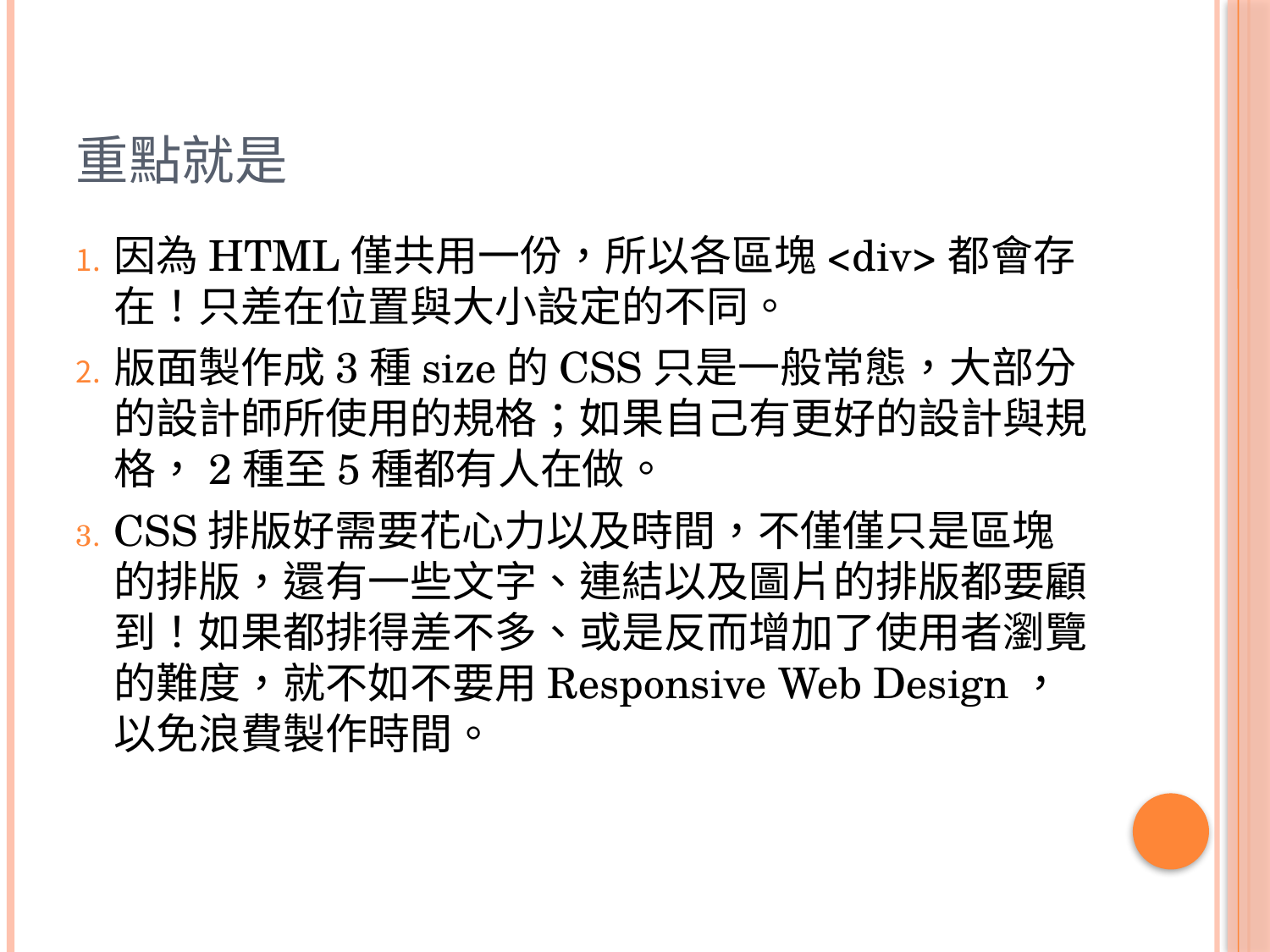

# 重點就是
因為HTML僅共用一份，所以各區塊<div>都會存在！只差在位置與大小設定的不同。
版面製作成3種size的CSS只是一般常態，大部分的設計師所使用的規格；如果自己有更好的設計與規格，2種至5種都有人在做。
CSS排版好需要花心力以及時間，不僅僅只是區塊的排版，還有一些文字、連結以及圖片的排版都要顧到！如果都排得差不多、或是反而增加了使用者瀏覽的難度，就不如不要用Responsive Web Design，以免浪費製作時間。